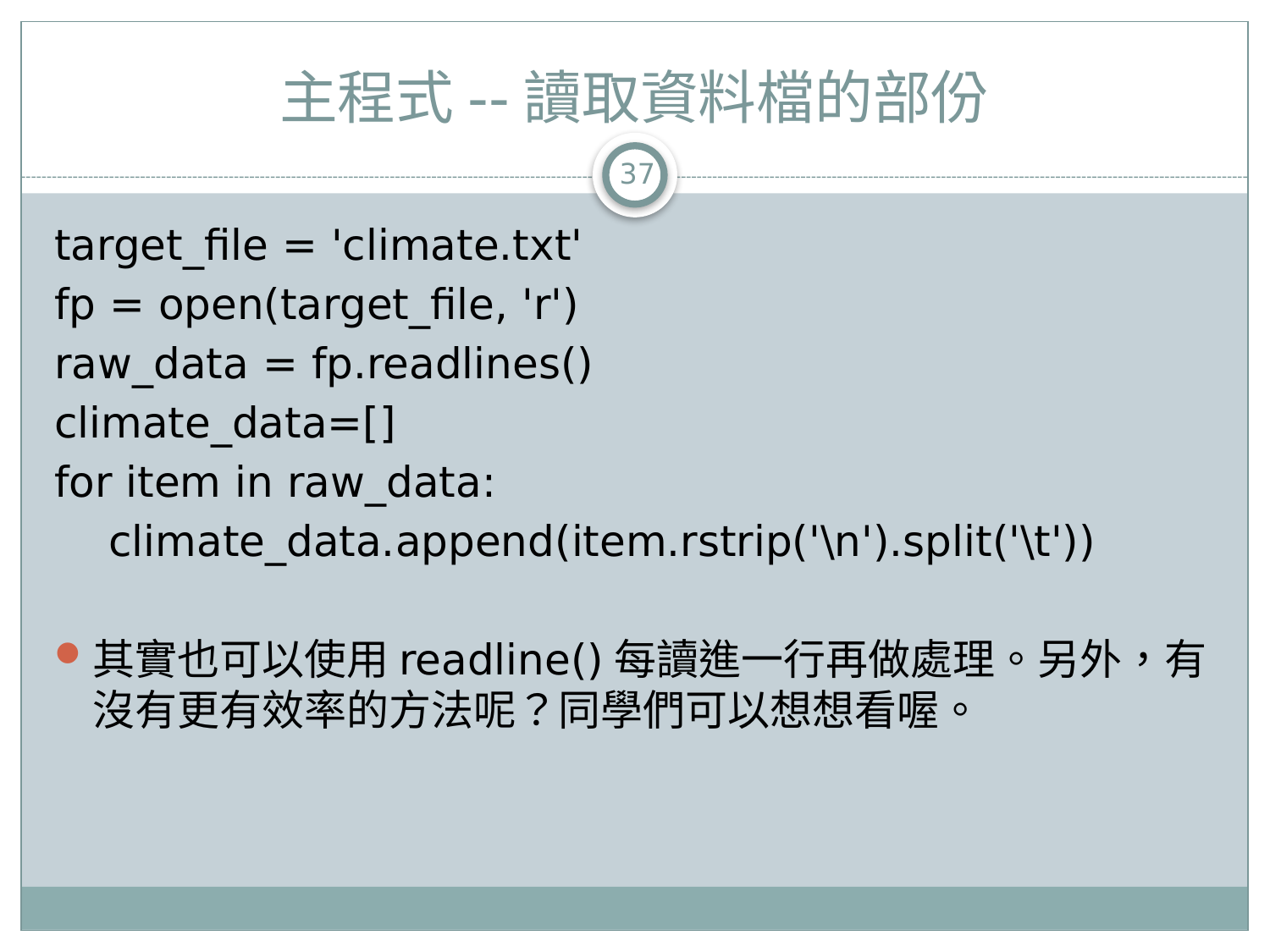

# 主程式--讀取資料檔的部份
37
target_file = 'climate.txt'
fp = open(target_file, 'r')
raw_data = fp.readlines()
climate_data=[]
for item in raw_data:
    climate_data.append(item.rstrip('\n').split('\t'))

其實也可以使用readline()每讀進一行再做處理。另外，有沒有更有效率的方法呢？同學們可以想想看喔。